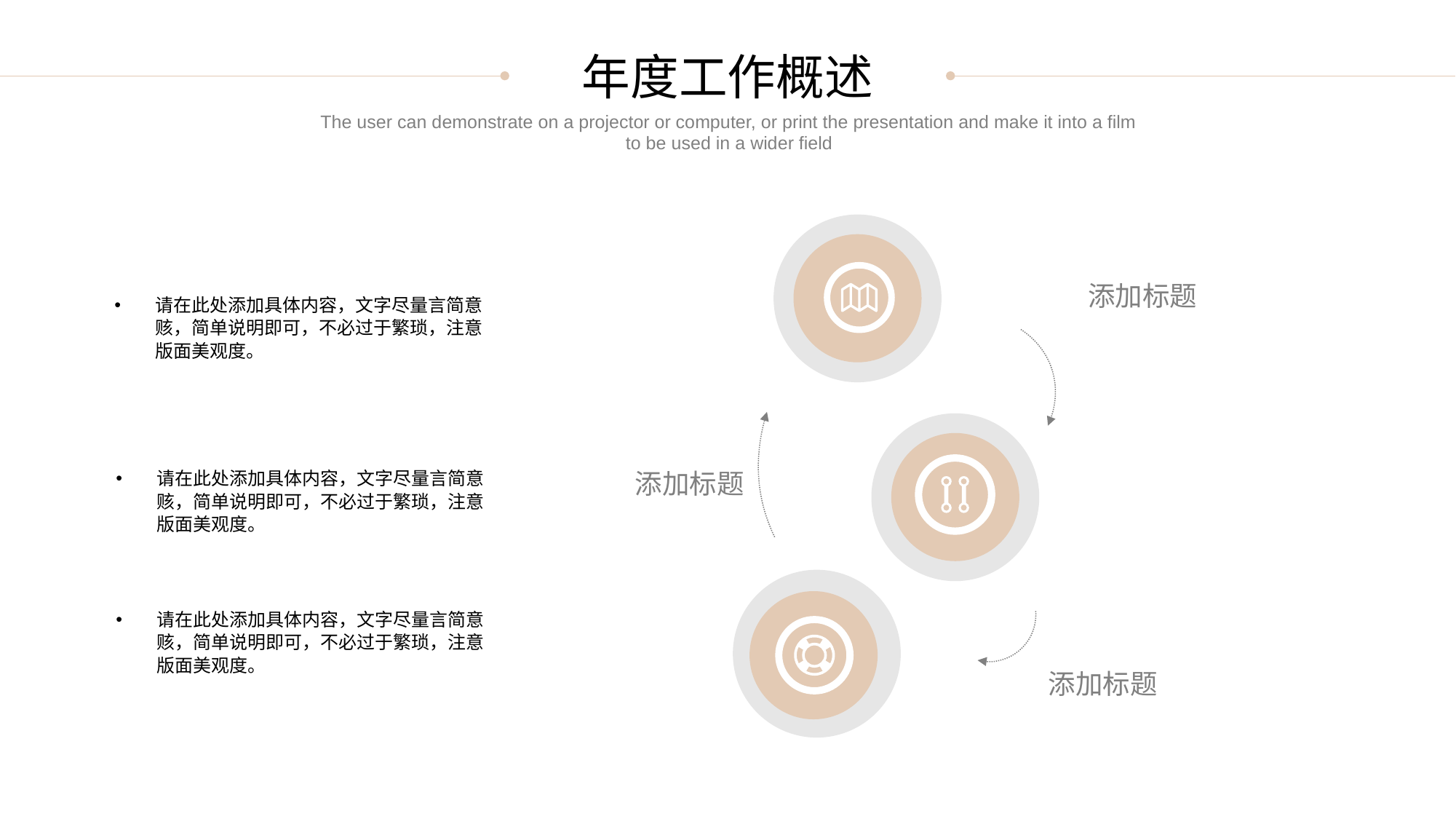

年度工作概述
The user can demonstrate on a projector or computer, or print the presentation and make it into a film to be used in a wider field

添加标题
请在此处添加具体内容，文字尽量言简意赅，简单说明即可，不必过于繁琐，注意版面美观度。

添加标题

请在此处添加具体内容，文字尽量言简意赅，简单说明即可，不必过于繁琐，注意版面美观度。

请在此处添加具体内容，文字尽量言简意赅，简单说明即可，不必过于繁琐，注意版面美观度。

添加标题